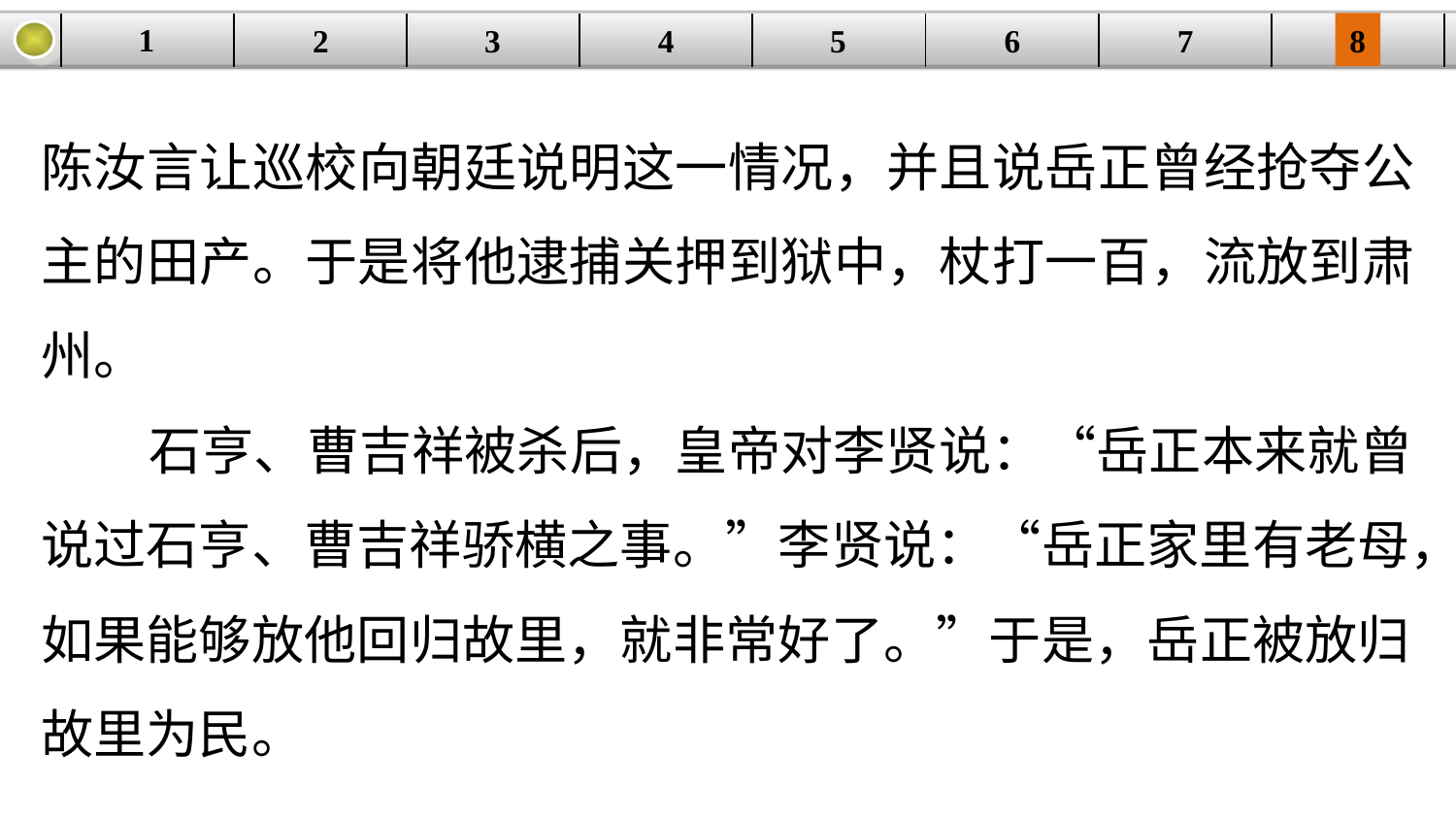

1
3
4
5
6
8
2
|  |  |  |  |  |  |  |  |
| --- | --- | --- | --- | --- | --- | --- | --- |
7

陈汝言让巡校向朝廷说明这一情况，并且说岳正曾经抢夺公主的田产。于是将他逮捕关押到狱中，杖打一百，流放到肃州。
        石亨、曹吉祥被杀后，皇帝对李贤说：“岳正本来就曾说过石亨、曹吉祥骄横之事。”李贤说：“岳正家里有老母，如果能够放他回归故里，就非常好了。”于是，岳正被放归故里为民。